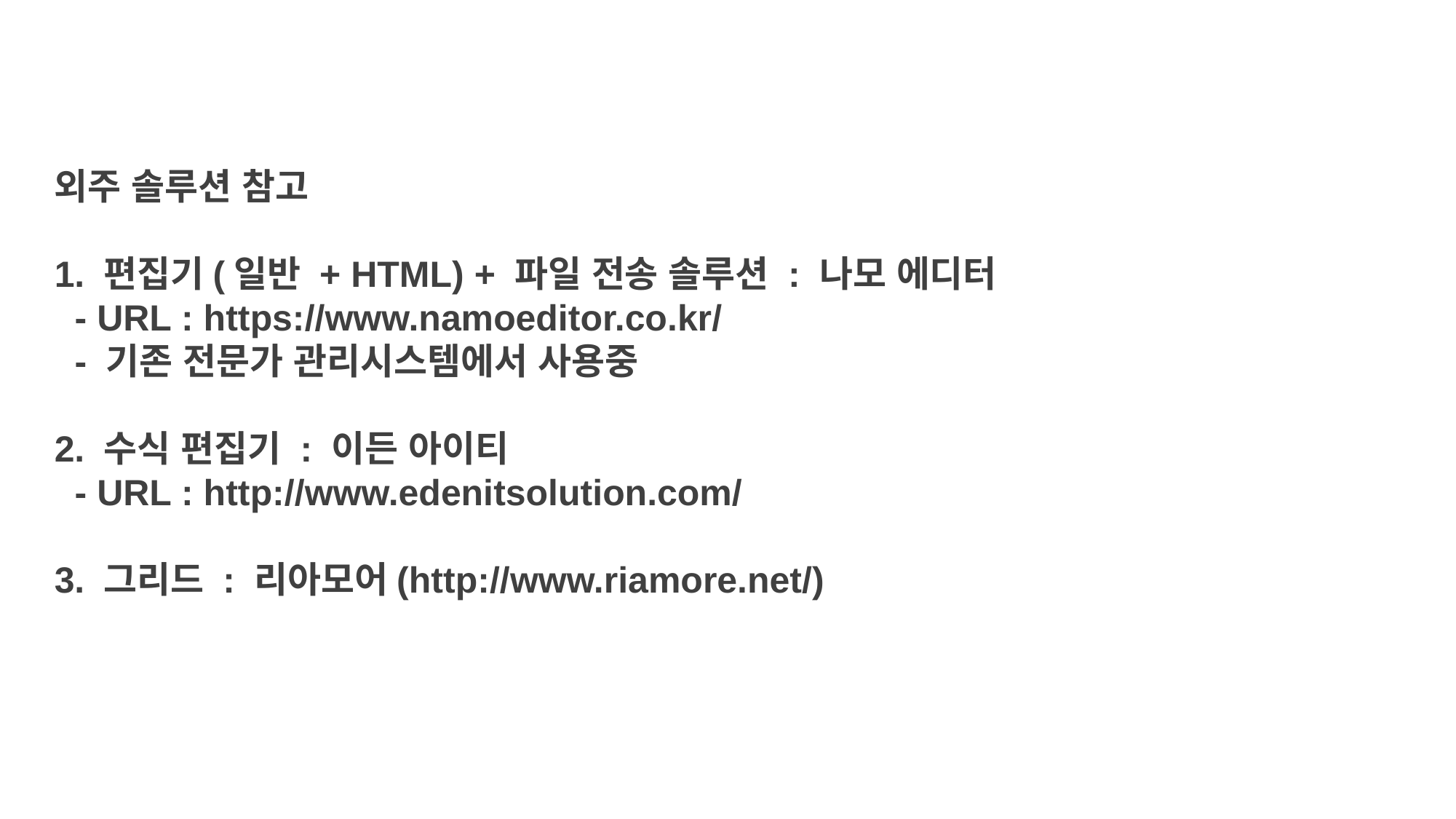

외주 솔루션 참고

1. 편집기(일반 + HTML) + 파일 전송 솔루션 : 나모 에디터
  - URL : https://www.namoeditor.co.kr/
  - 기존 전문가 관리시스템에서 사용중

2. 수식 편집기 : 이든 아이티
  - URL : http://www.edenitsolution.com/

3. 그리드 : 리아모어(http://www.riamore.net/)